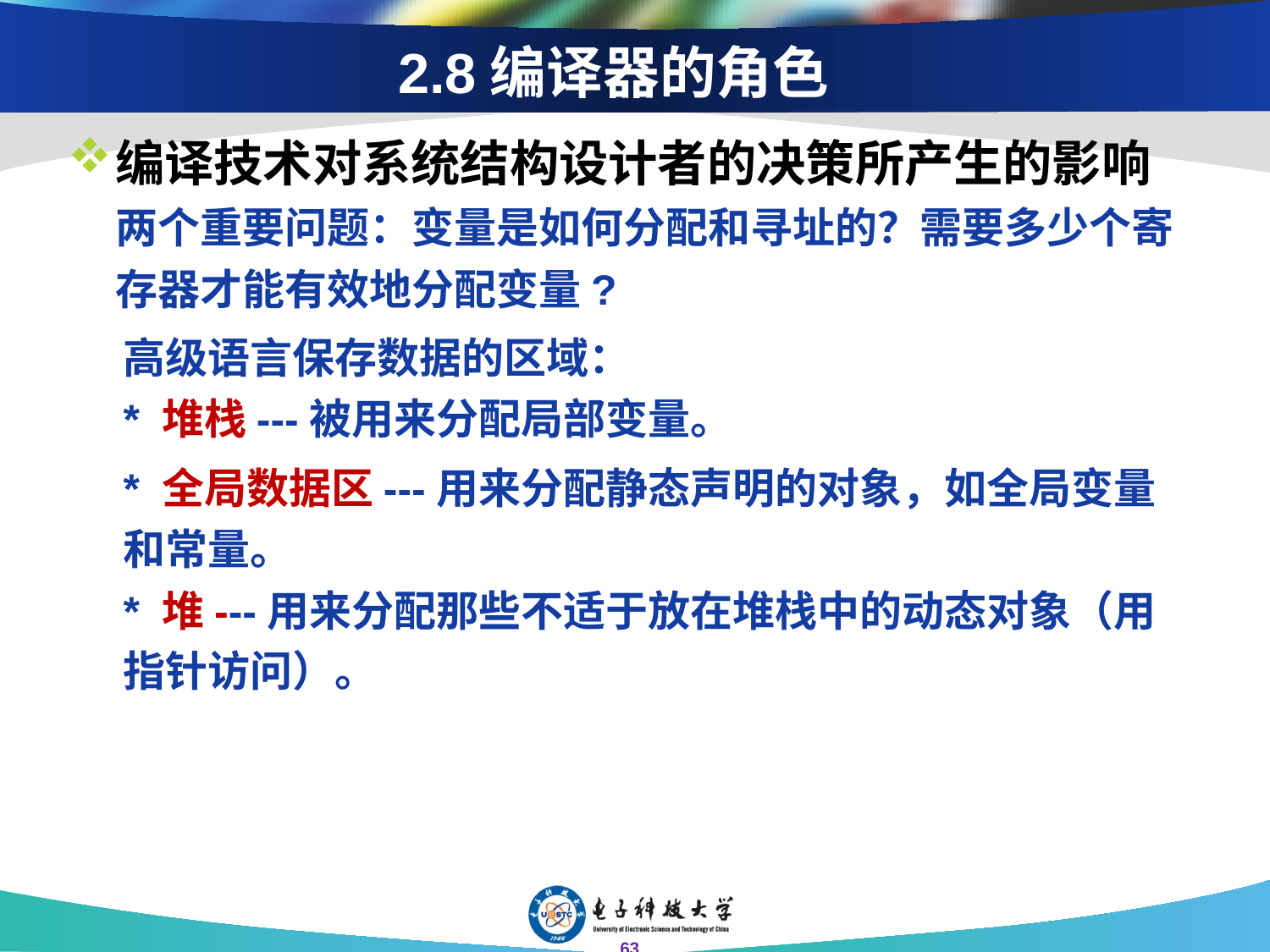

# 2.8编译器的角色
编译技术对系统结构设计者的决策所产生的影响
两个重要问题：变量是如何分配和寻址的？需要多少个寄存器才能有效地分配变量?
高级语言保存数据的区域：
* 堆栈---被用来分配局部变量。
* 全局数据区---用来分配静态声明的对象，如全局变量和常量。
* 堆---用来分配那些不适于放在堆栈中的动态对象（用指针访问）。
63